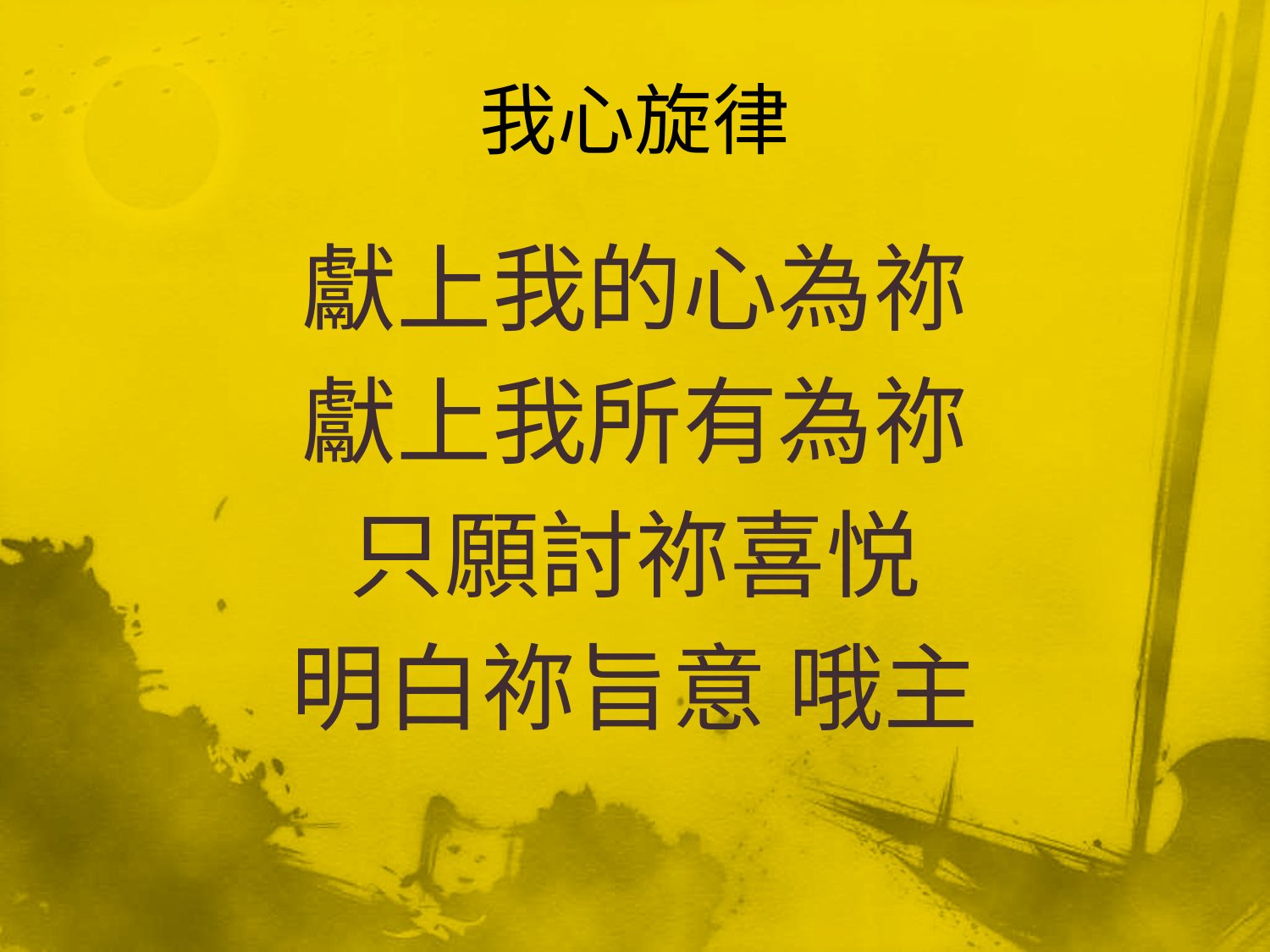

# 我心旋律
獻上我的心為祢
獻上我所有為祢
只願討祢喜悦
明白祢旨意 哦主